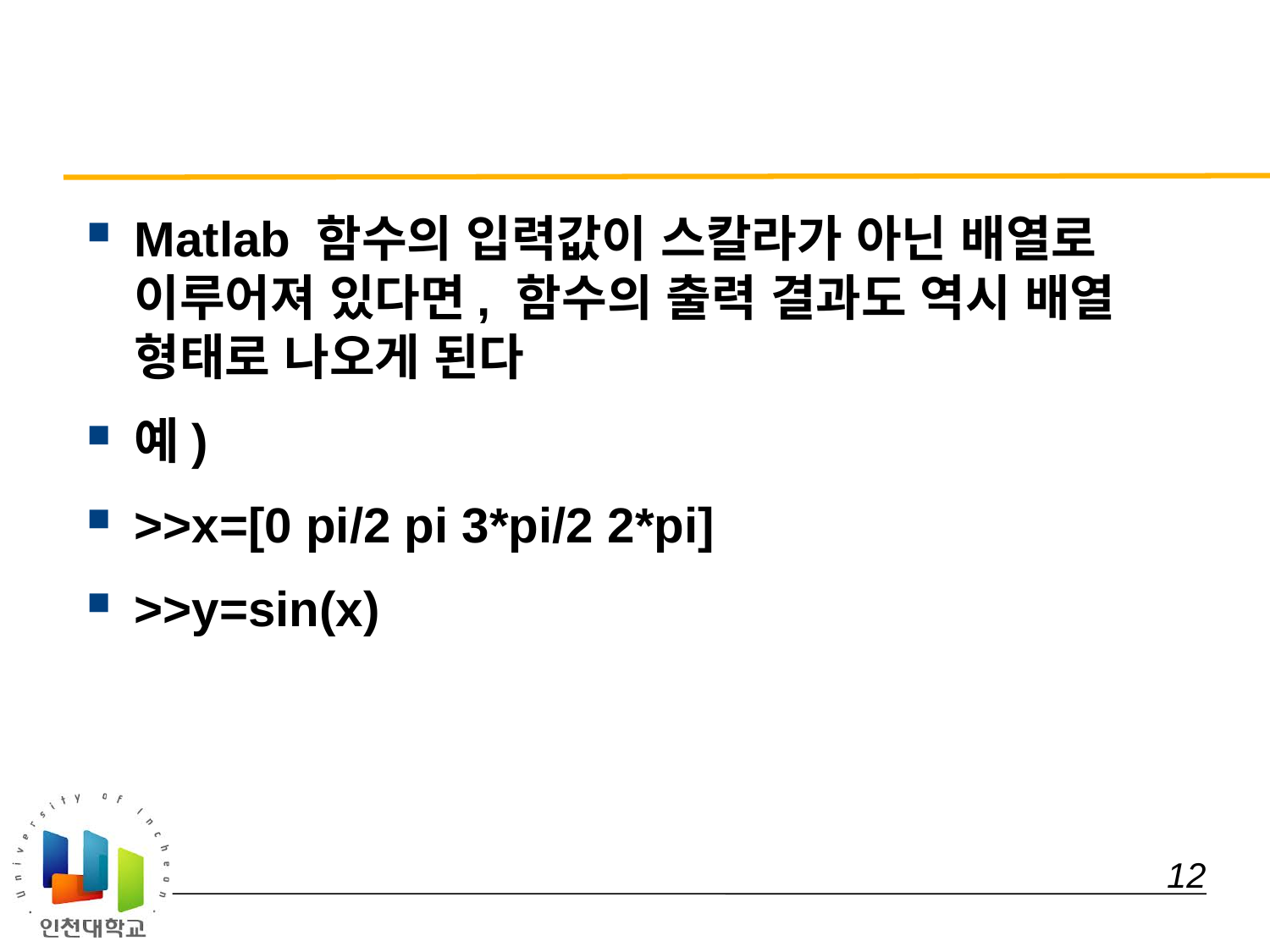

#
Matlab 함수의 입력값이 스칼라가 아닌 배열로 이루어져 있다면, 함수의 출력 결과도 역시 배열 형태로 나오게 된다
예)
>>x=[0 pi/2 pi 3*pi/2 2*pi]
>>y=sin(x)

 12